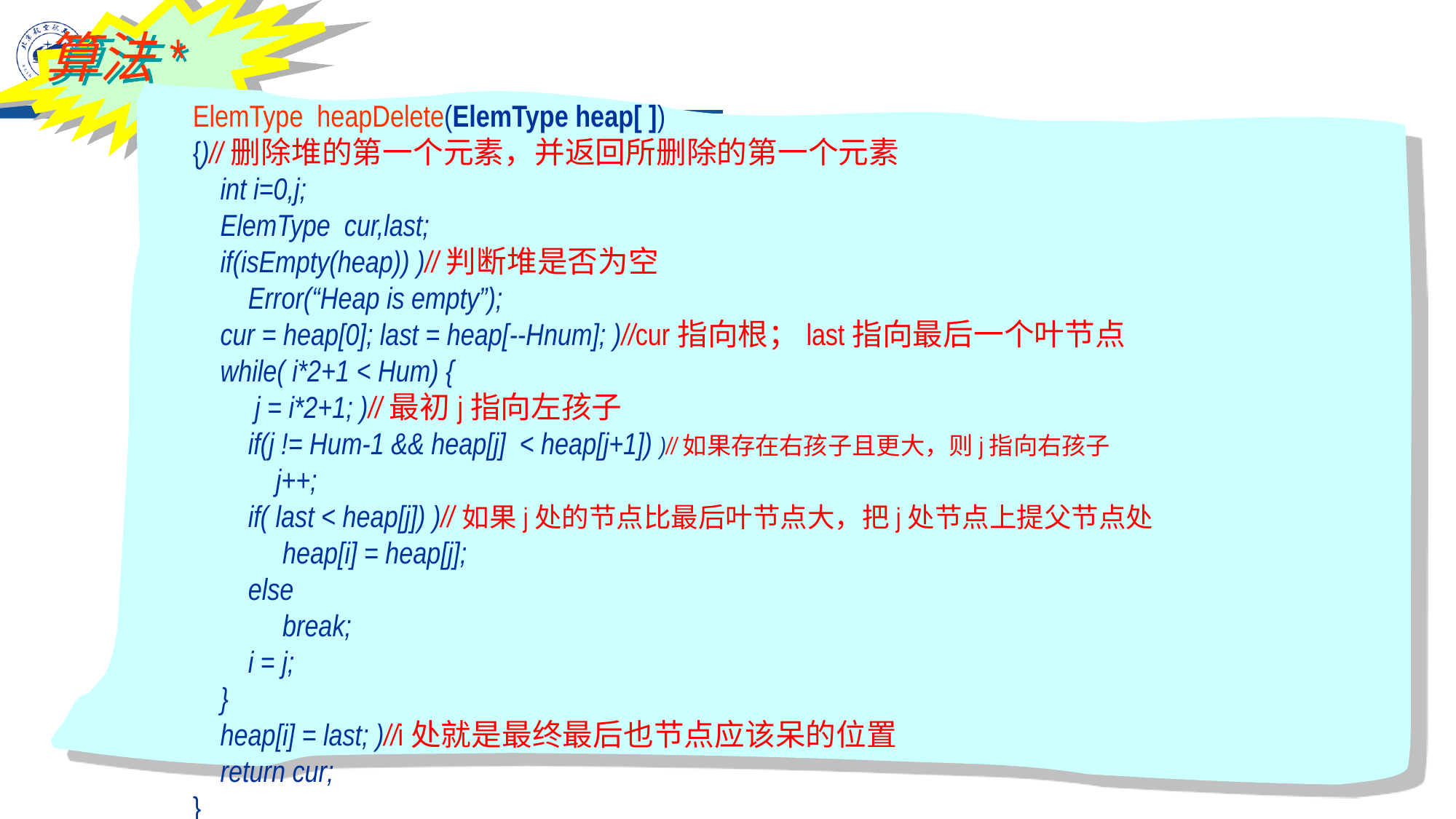

算法*

ElemType  heapDelete(ElemType heap[ ])
{)//删除堆的第一个元素，并返回所删除的第一个元素
    int i=0,j;
    ElemType  cur,last;
    if(isEmpty(heap)) )//判断堆是否为空
        Error(“Heap is empty”);
    cur = heap[0]; last = heap[--Hnum]; )//cur指向根；last指向最后一个叶节点
    while( i*2+1 < Hum) {
         j = i*2+1; )//最初j指向左孩子
        if(j != Hum-1 && heap[j]  < heap[j+1]) )//如果存在右孩子且更大，则j指向右孩子
            j++;
        if( last < heap[j]) )//如果j处的节点比最后叶节点大，把j处节点上提父节点处
             heap[i] = heap[j];
        else
             break;
        i = j;
    }
    heap[i] = last; )//i处就是最终最后也节点应该呆的位置
    return cur;
}

134